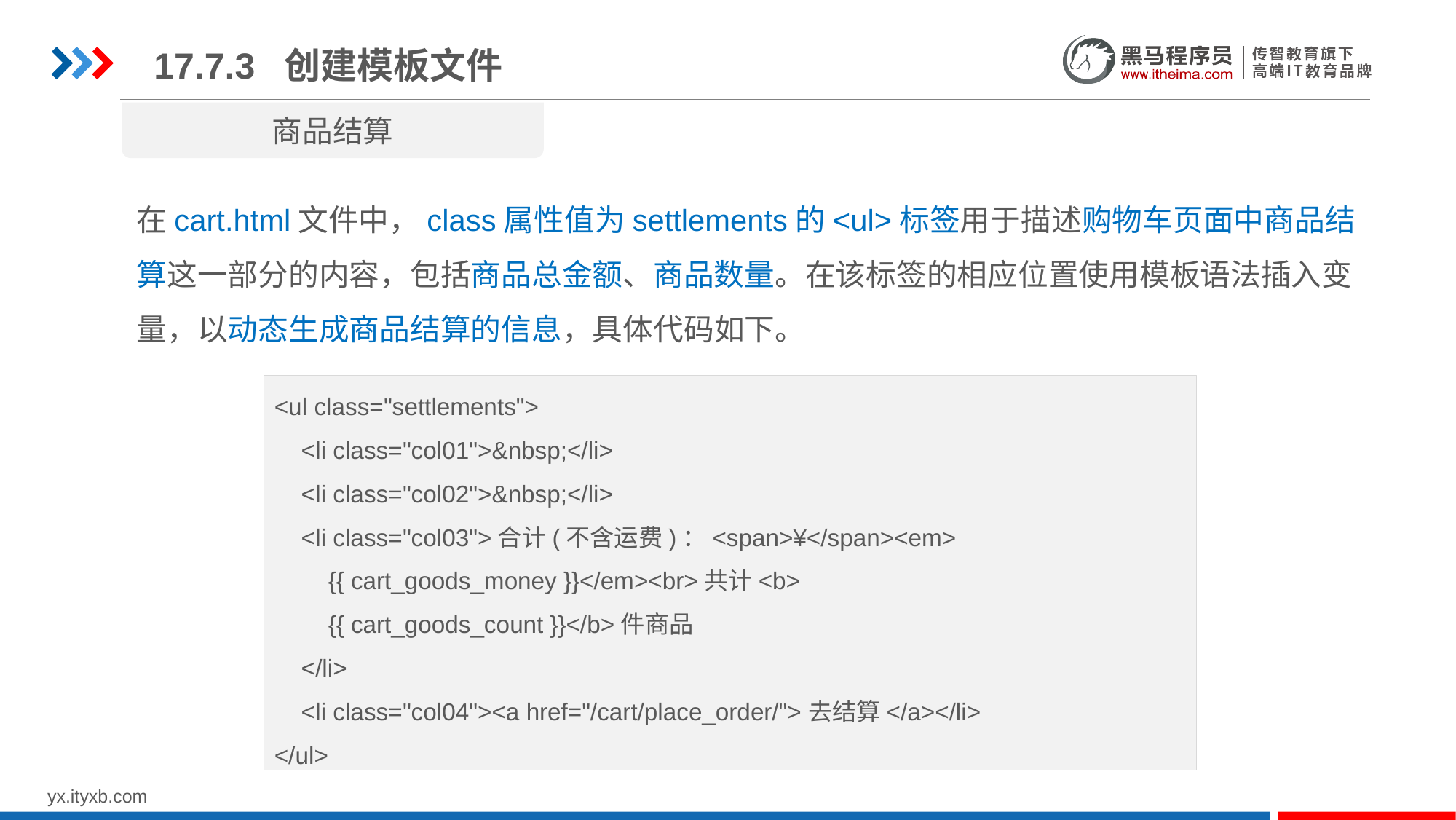

17.7.3  创建模板文件

商品结算
在cart.html文件中，class属性值为settlements的<ul>标签用于描述购物车页面中商品结算这一部分的内容，包括商品总金额、商品数量。在该标签的相应位置使用模板语法插入变量，以动态生成商品结算的信息，具体代码如下。
<ul class="settlements">
    <li class="col01">&nbsp;</li>
    <li class="col02">&nbsp;</li>
    <li class="col03">合计(不含运费)：<span>¥</span><em>
        {{ cart_goods_money }}</em><br>共计<b>
        {{ cart_goods_count }}</b>件商品
    </li>
    <li class="col04"><a href="/cart/place_order/">去结算</a></li>
</ul>